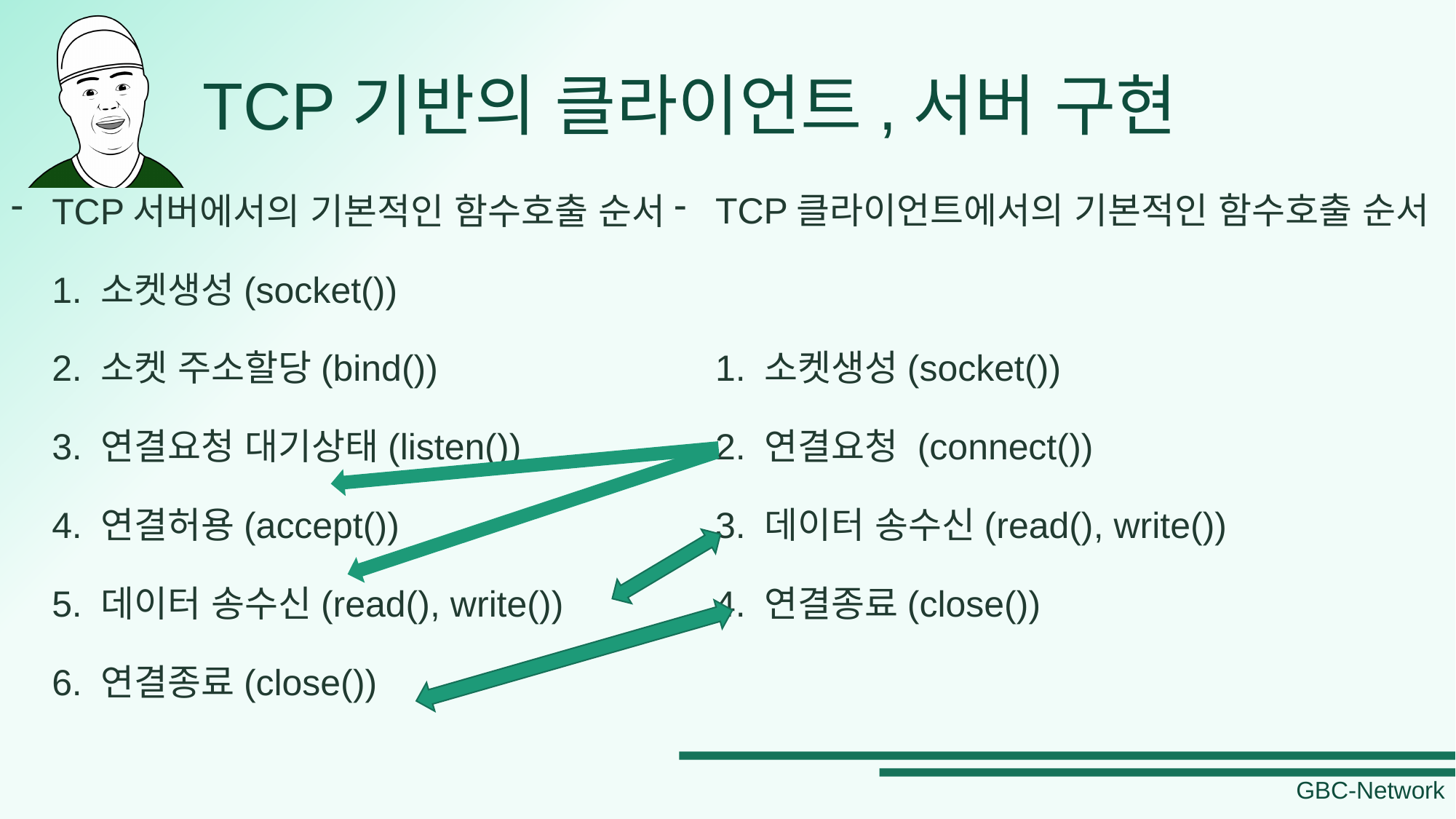

# TCP기반의 클라이언트,서버 구현
TCP서버에서의 기본적인 함수호출 순서
1. 소켓생성(socket())
2. 소켓 주소할당(bind())
3. 연결요청 대기상태(listen())
4. 연결허용(accept())
5. 데이터 송수신(read(), write())
6. 연결종료(close())

TCP클라이언트에서의 기본적인 함수호출 순서
1. 소켓생성(socket())
2. 연결요청 (connect())
3. 데이터 송수신(read(), write())
4. 연결종료(close())